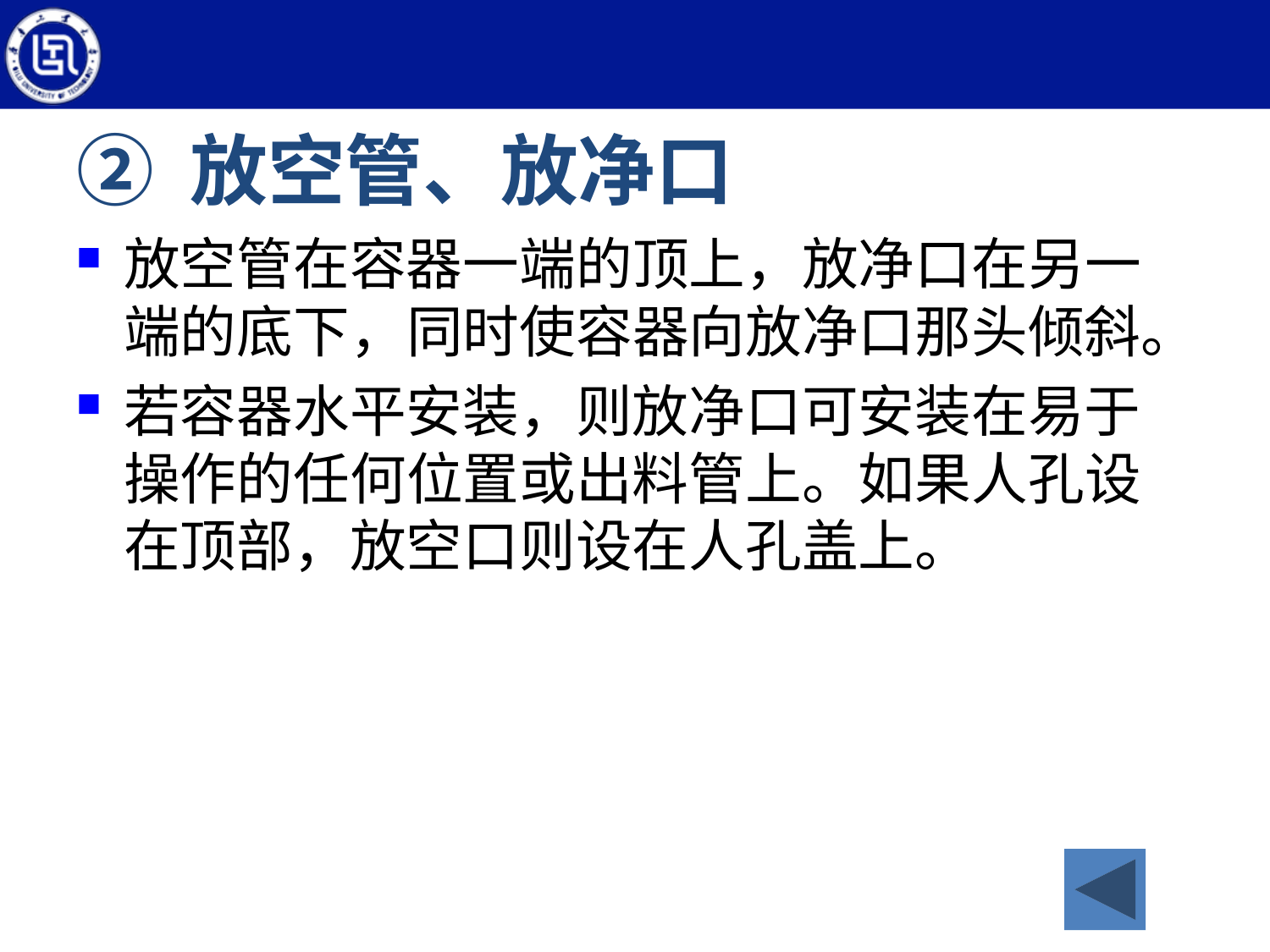

# ② 放空管、放净口
放空管在容器一端的顶上，放净口在另一端的底下，同时使容器向放净口那头倾斜。
若容器水平安装，则放净口可安装在易于操作的任何位置或出料管上。如果人孔设在顶部，放空口则设在人孔盖上。